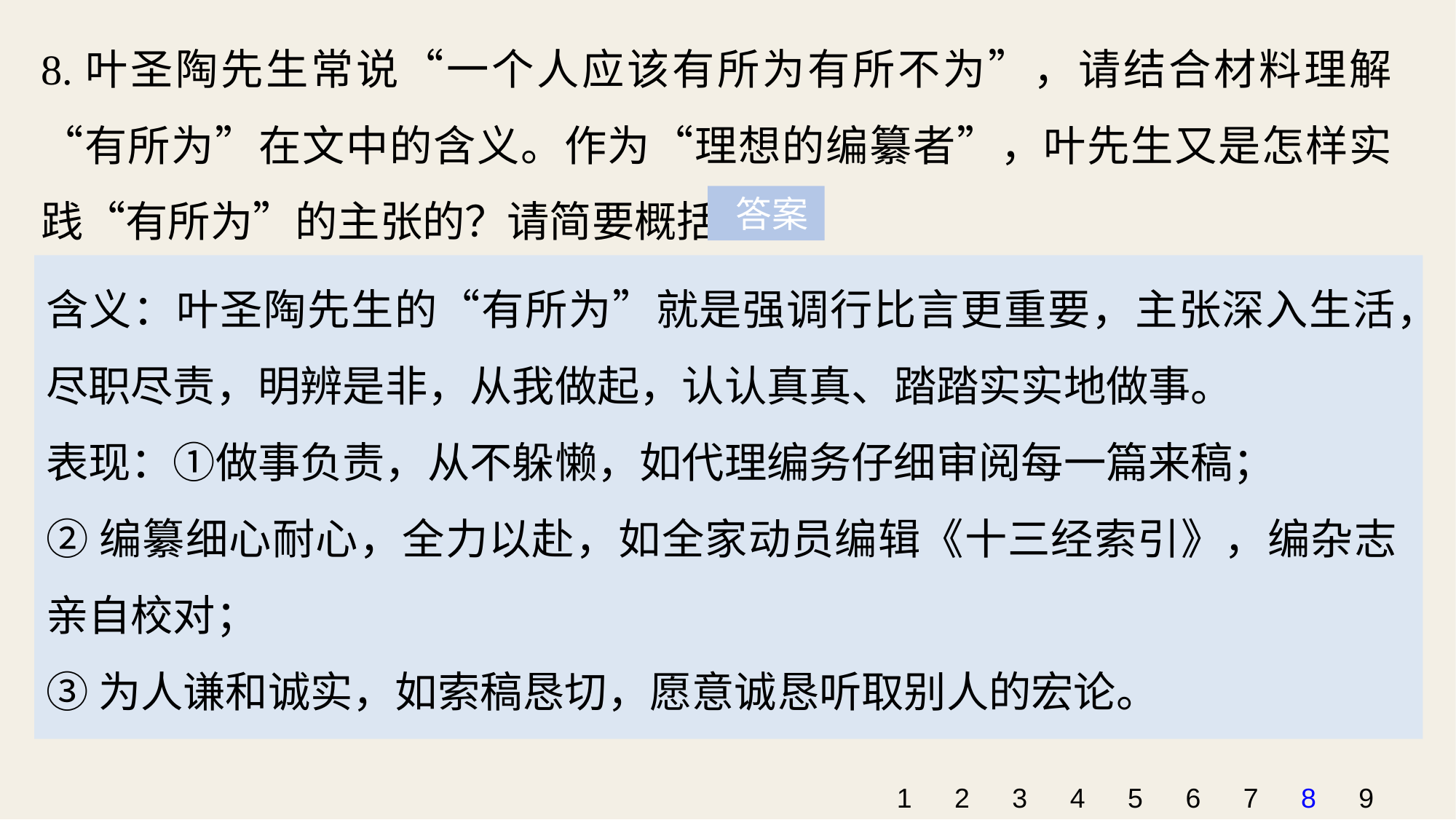

8.叶圣陶先生常说“一个人应该有所为有所不为”，请结合材料理解“有所为”在文中的含义。作为“理想的编纂者”，叶先生又是怎样实践“有所为”的主张的？请简要概括。
 答案
含义：叶圣陶先生的“有所为”就是强调行比言更重要，主张深入生活，尽职尽责，明辨是非，从我做起，认认真真、踏踏实实地做事。
表现：①做事负责，从不躲懒，如代理编务仔细审阅每一篇来稿；
②编纂细心耐心，全力以赴，如全家动员编辑《十三经索引》，编杂志亲自校对；
③为人谦和诚实，如索稿恳切，愿意诚恳听取别人的宏论。

1
2
3
4
5
6
7
8
9